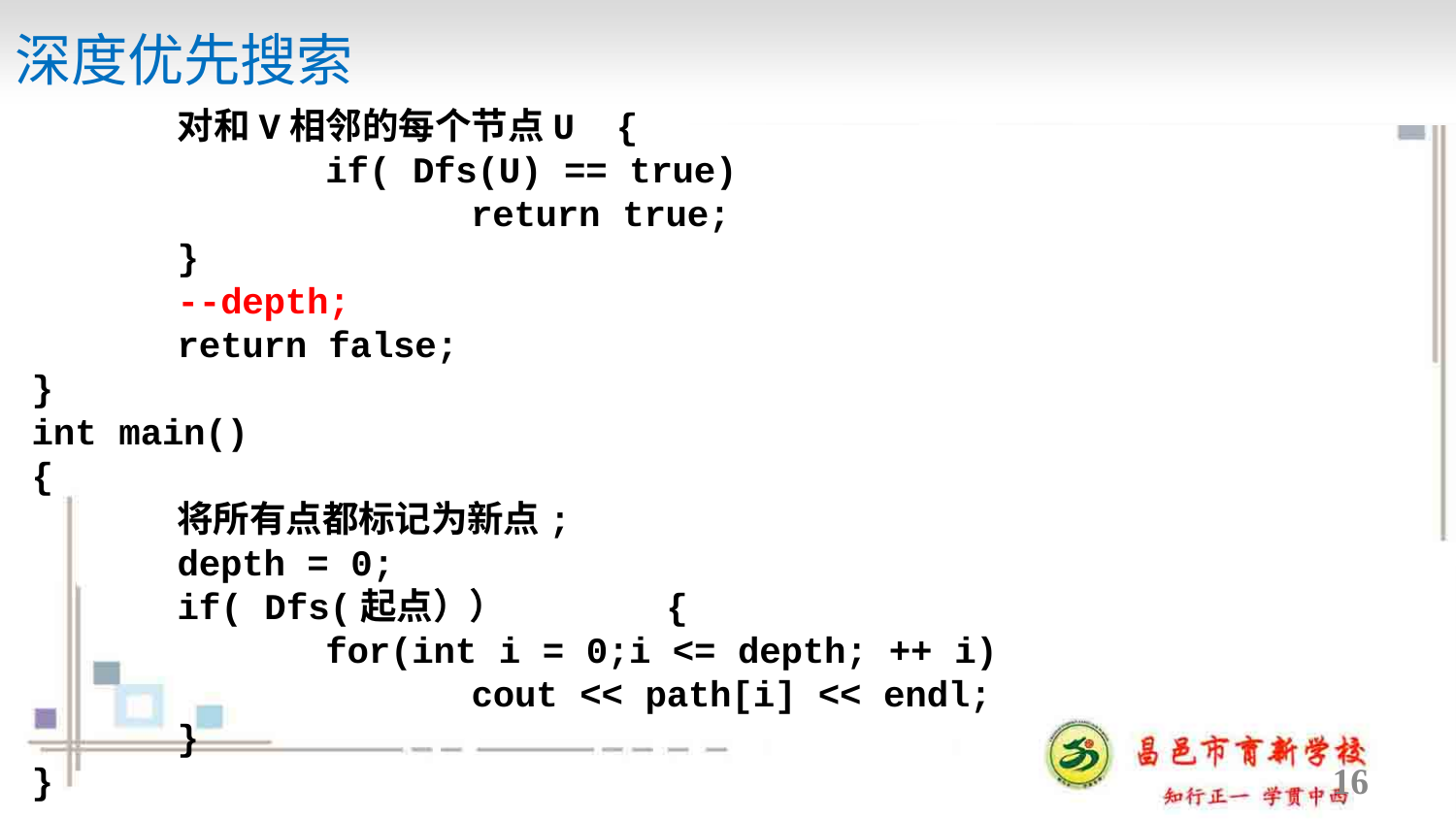

# 深度优先搜索
对和V相邻的每个节点U	{
if( Dfs(U) == true)
return true;
}
--depth;
return false;
}
int main()
{
将所有点都标记为新点;
depth = 0;
if( Dfs(起点））	{
for(int i = 0;i <= depth; ++ i)
cout << path[i] << endl;
}
}
16